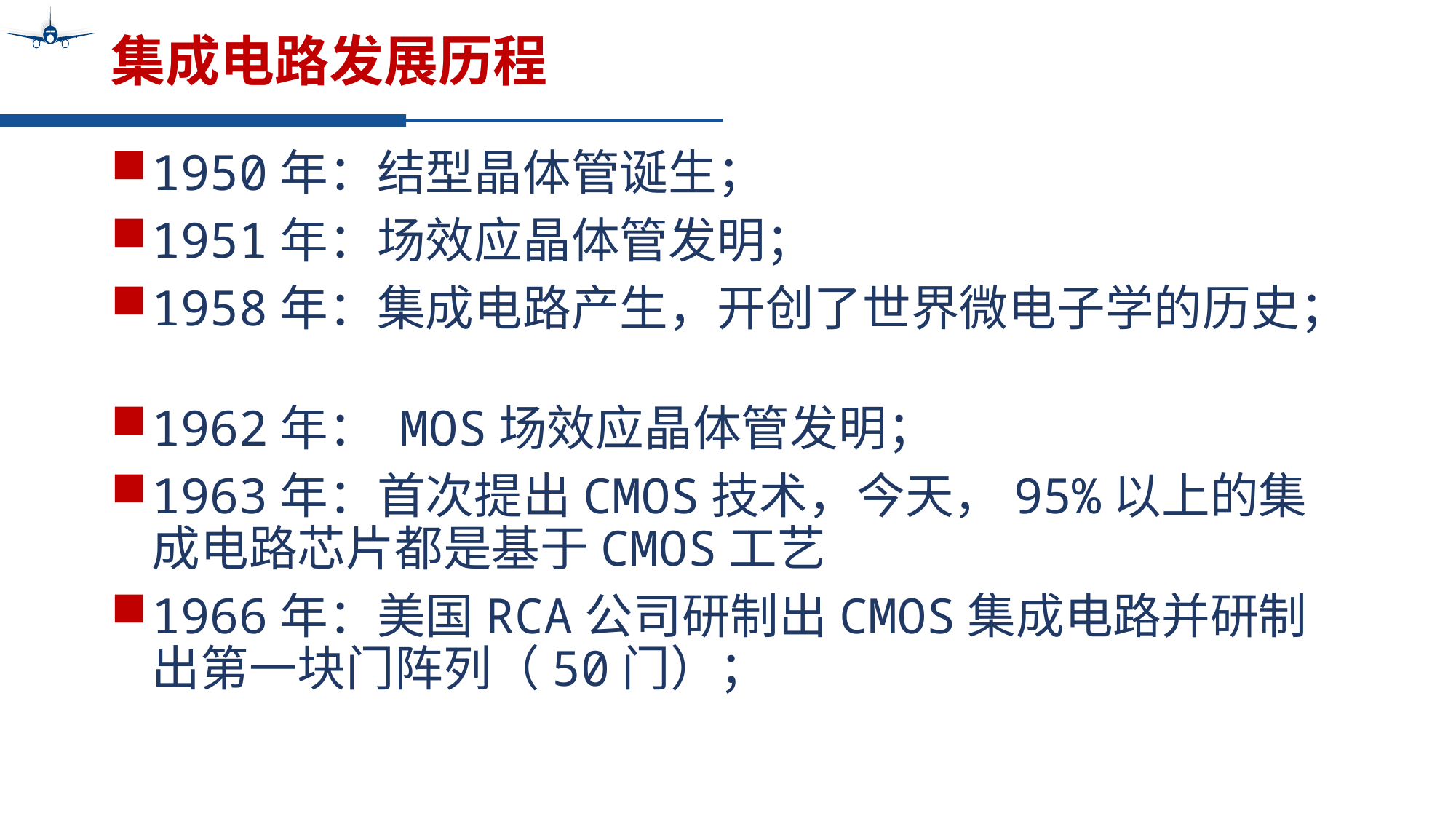

# 集成电路发展历程
1950年：结型晶体管诞生；
1951年：场效应晶体管发明；
1958年：集成电路产生，开创了世界微电子学的历史；
1962年： MOS场效应晶体管发明；
1963年：首次提出CMOS技术，今天，95%以上的集成电路芯片都是基于CMOS工艺
1966年：美国RCA公司研制出CMOS集成电路并研制出第一块门阵列（50门）；